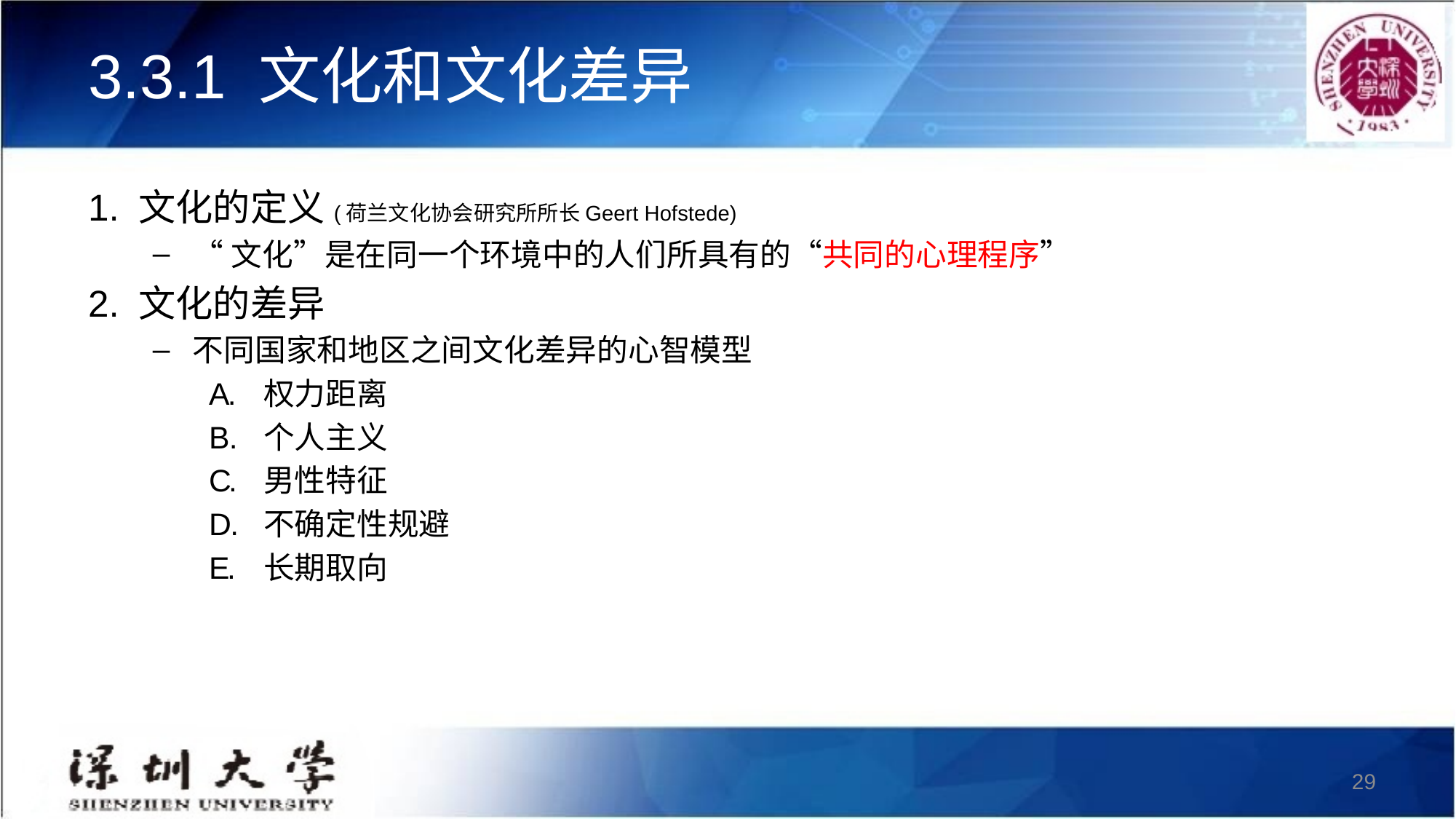

# 3.3.1 文化和文化差异
1. 文化的定义(荷兰文化协会研究所所长Geert Hofstede)
“文化”是在同一个环境中的人们所具有的“共同的心理程序”
2. 文化的差异
不同国家和地区之间文化差异的心智模型
权力距离
个人主义
男性特征
不确定性规避
长期取向

29